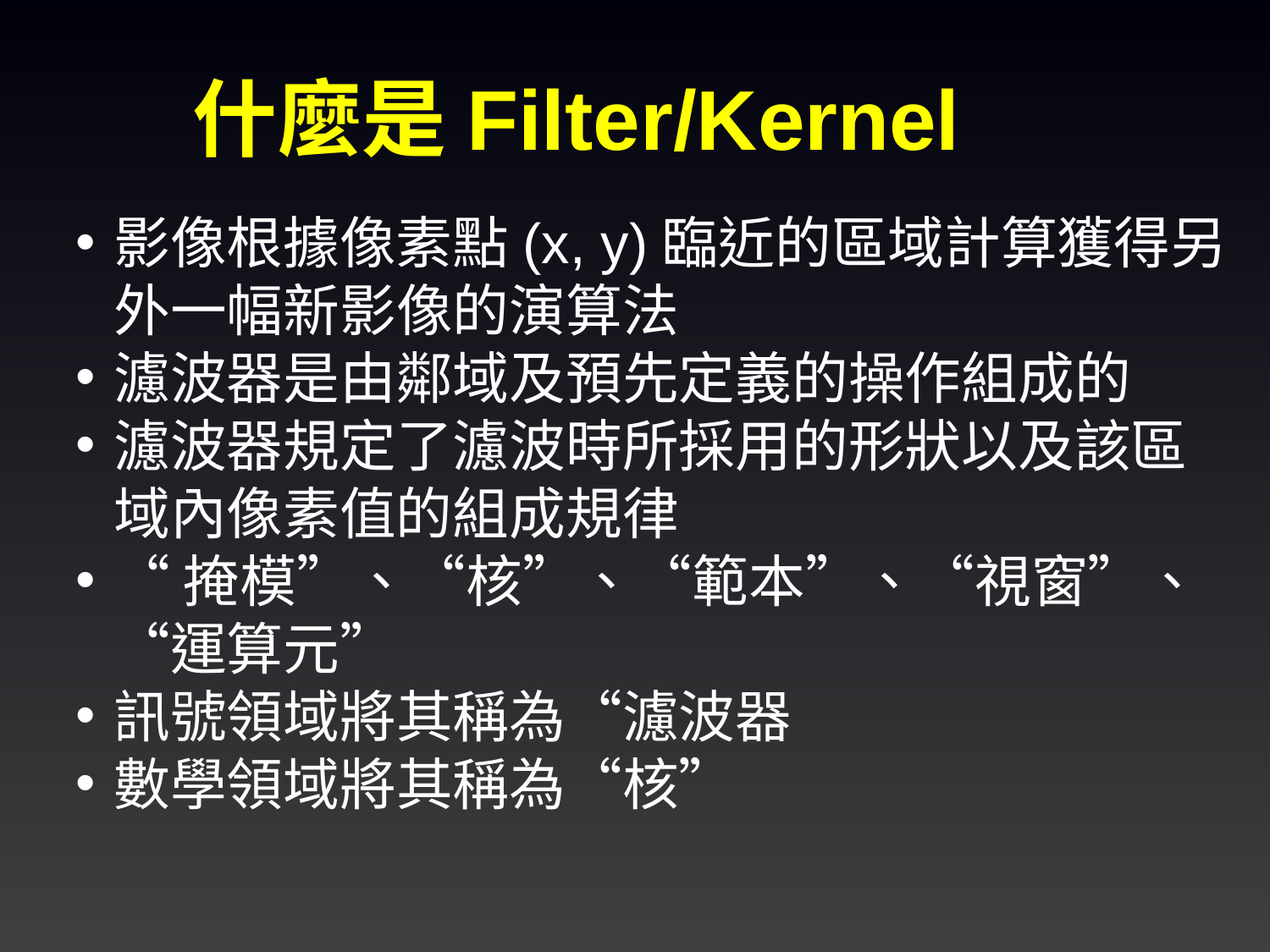

什麼是Filter/Kernel
影像根據像素點(x, y)臨近的區域計算獲得另外一幅新影像的演算法
濾波器是由鄰域及預先定義的操作組成的
濾波器規定了濾波時所採用的形狀以及該區域內像素值的組成規律
“掩模”、“核”、“範本”、“視窗”、“運算元”
訊號領域將其稱為“濾波器
數學領域將其稱為“核”